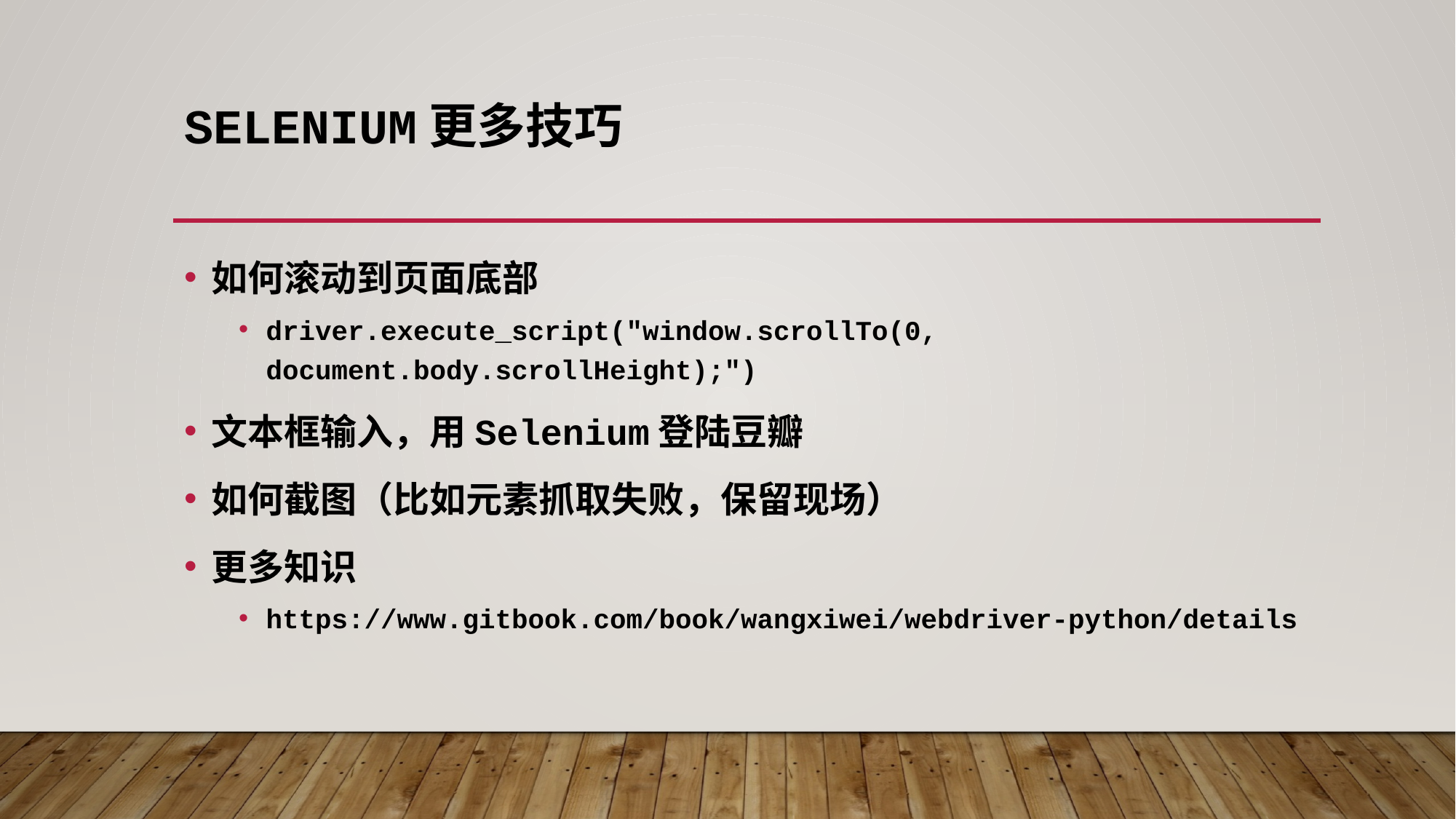

# Selenium更多技巧
如何滚动到页面底部
driver.execute_script("window.scrollTo(0, document.body.scrollHeight);")
文本框输入，用Selenium登陆豆瓣
如何截图（比如元素抓取失败，保留现场）
更多知识
https://www.gitbook.com/book/wangxiwei/webdriver-python/details